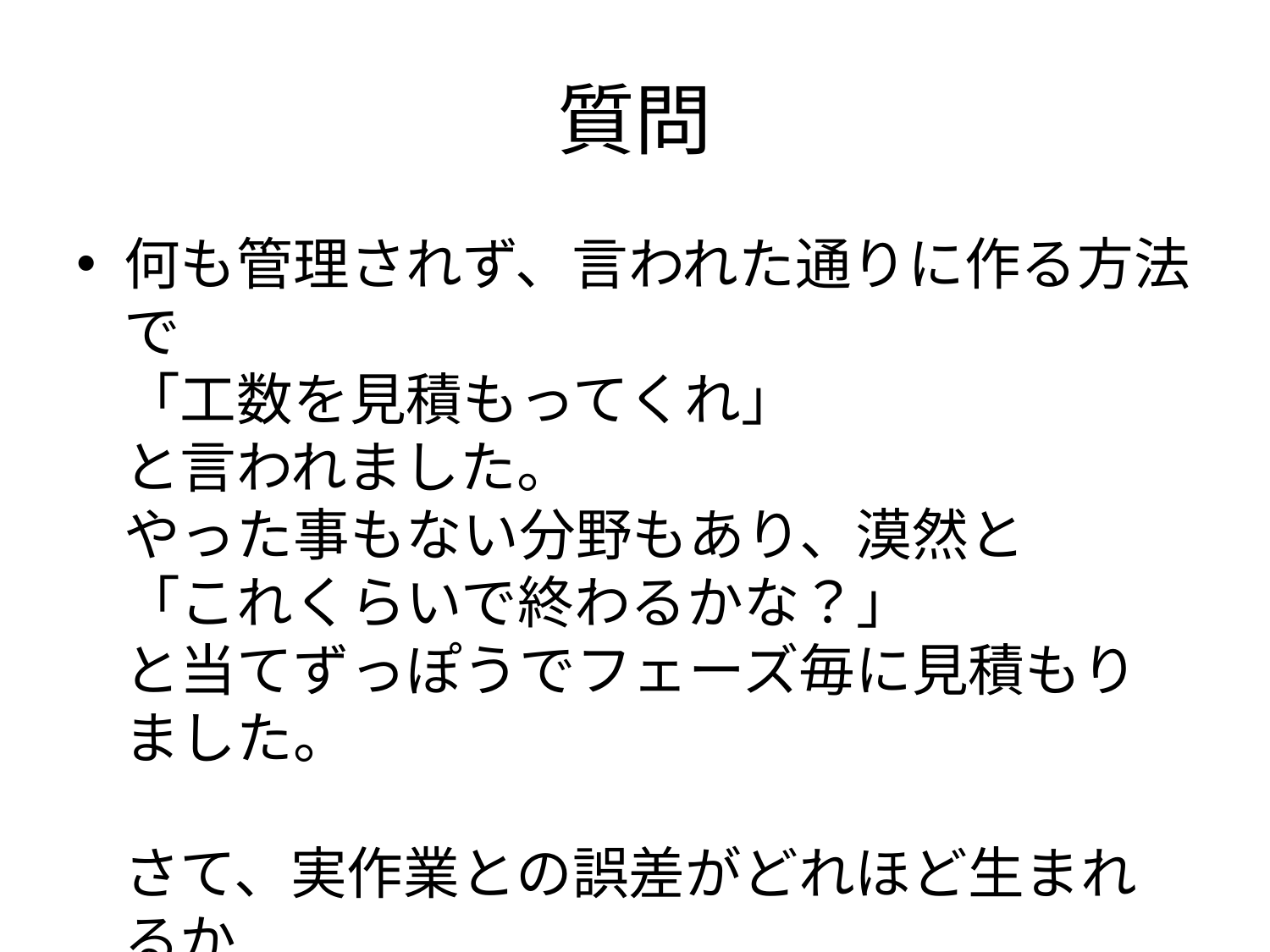

# 質問
何も管理されず、言われた通りに作る方法で
「工数を見積もってくれ」
と言われました。
やった事もない分野もあり、漠然と
「これくらいで終わるかな？」
と当てずっぽうでフェーズ毎に見積もりました。
さて、実作業との誤差がどれほど生まれるか